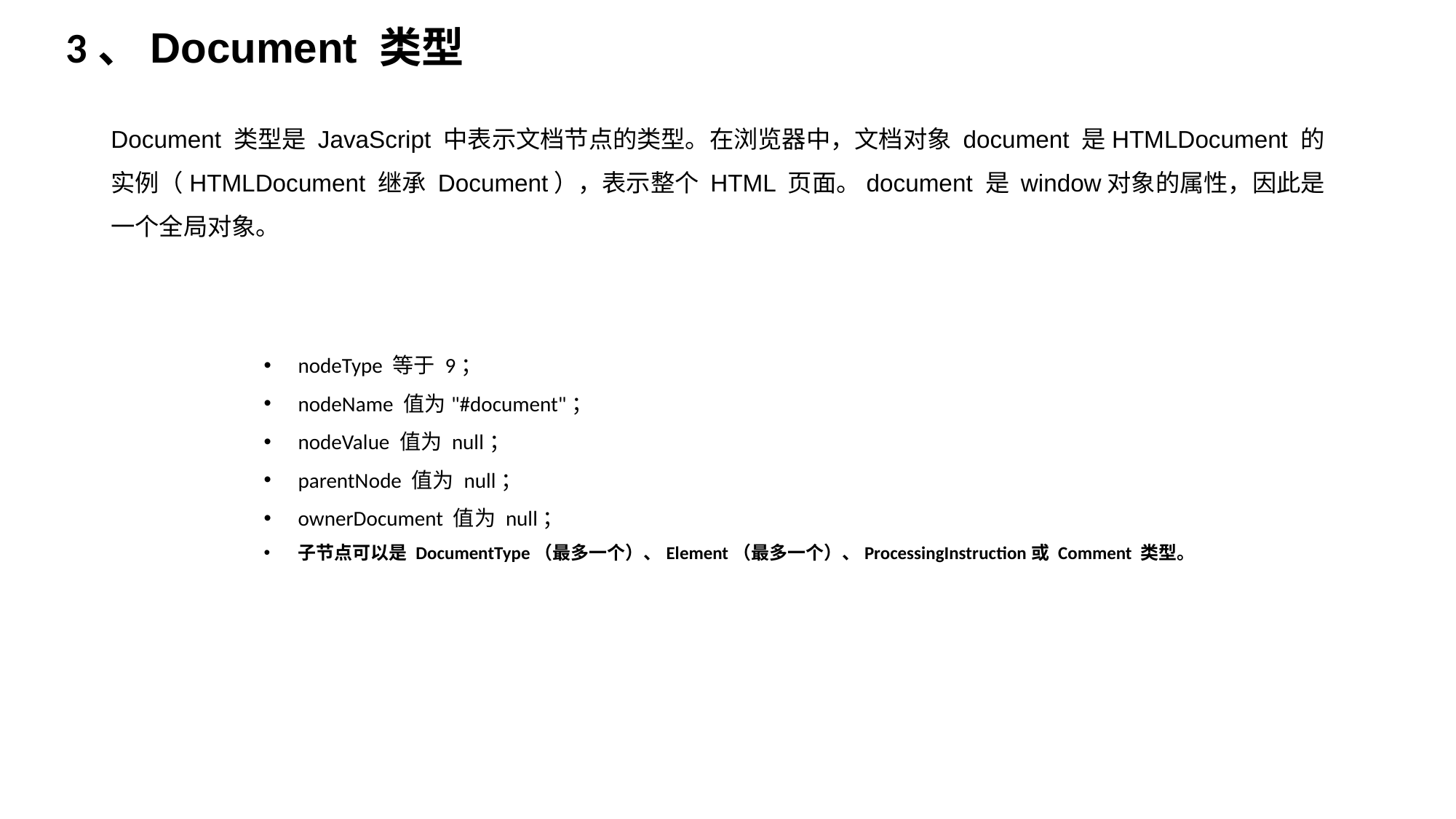

3、Document 类型
Document 类型是 JavaScript 中表示文档节点的类型。在浏览器中，文档对象 document 是HTMLDocument 的实例（HTMLDocument 继承 Document），表示整个 HTML 页面。document 是 window对象的属性，因此是一个全局对象。
nodeType 等于 9；
nodeName 值为"#document"；
nodeValue 值为 null；
parentNode 值为 null；
ownerDocument 值为 null；
子节点可以是 DocumentType（最多一个）、Element（最多一个）、ProcessingInstruction或 Comment 类型。